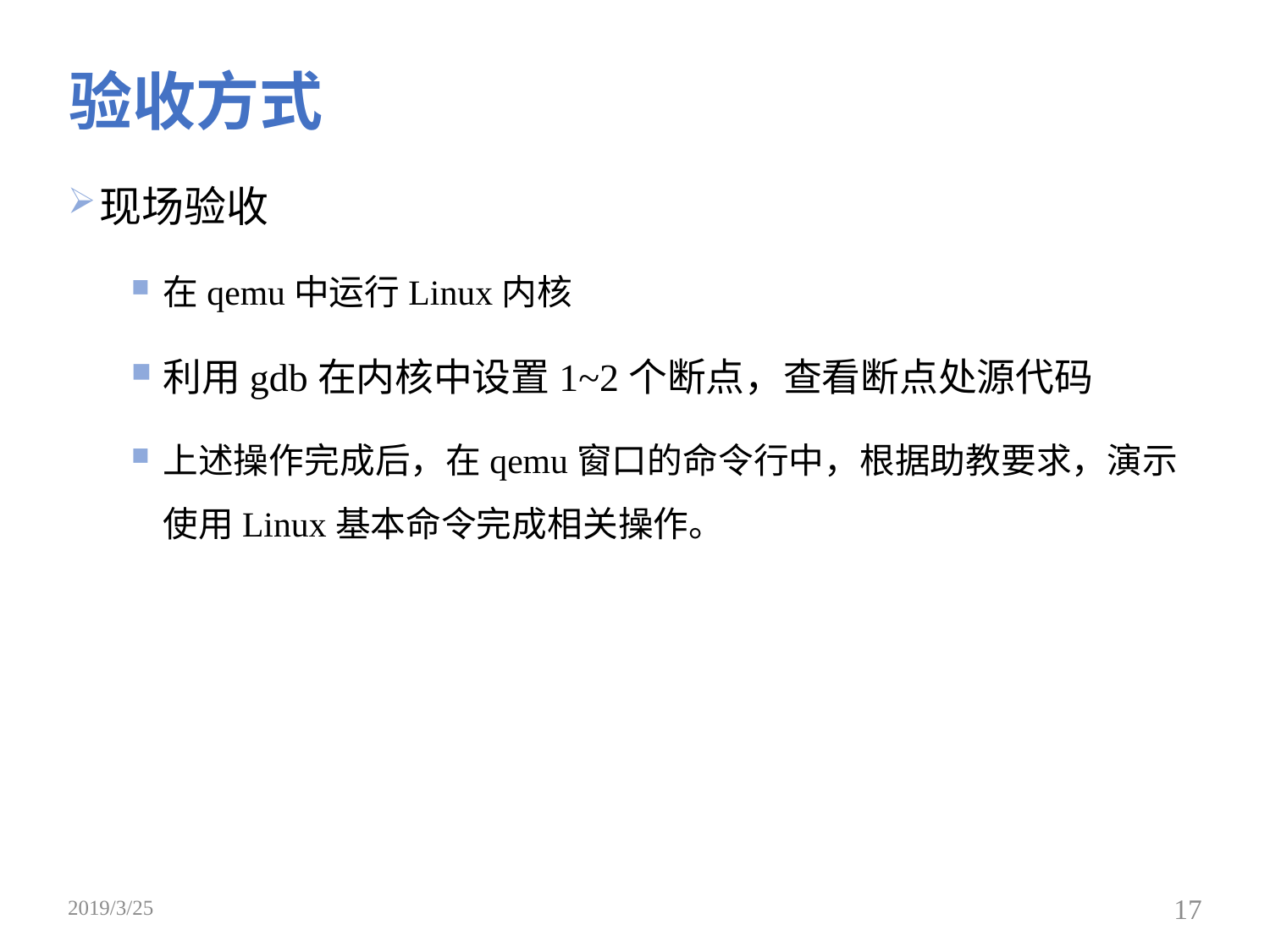

# 验收方式
现场验收
在qemu中运行Linux内核
利用gdb在内核中设置1~2个断点，查看断点处源代码
上述操作完成后，在qemu窗口的命令行中，根据助教要求，演示使用Linux基本命令完成相关操作。
2019/3/25
17